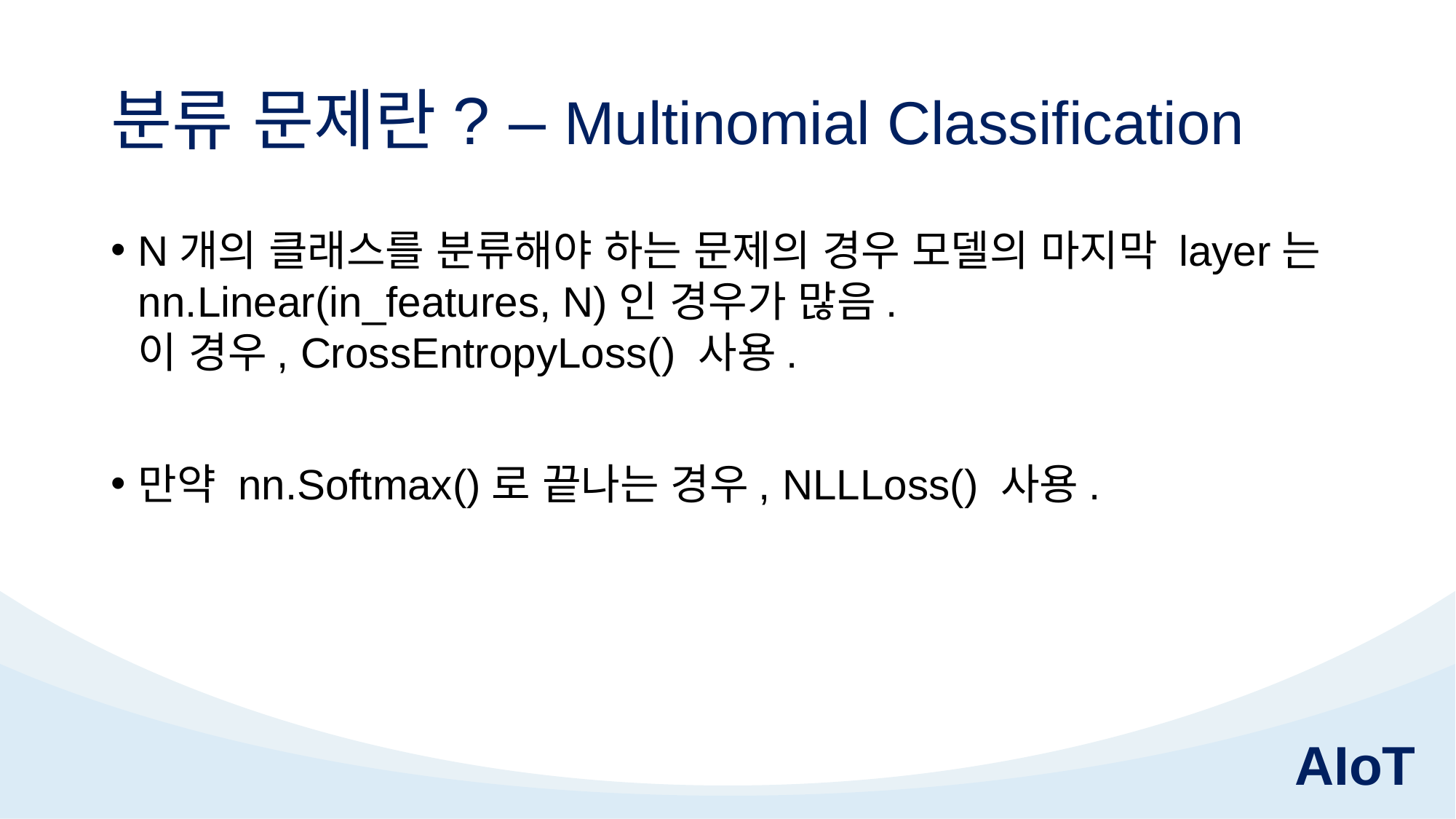

# 분류 문제란? – Multinomial Classification
N개의 클래스를 분류해야 하는 문제의 경우 모델의 마지막 layer는 nn.Linear(in_features, N)인 경우가 많음.
이 경우, CrossEntropyLoss() 사용.

만약 nn.Softmax()로 끝나는 경우, NLLLoss() 사용.